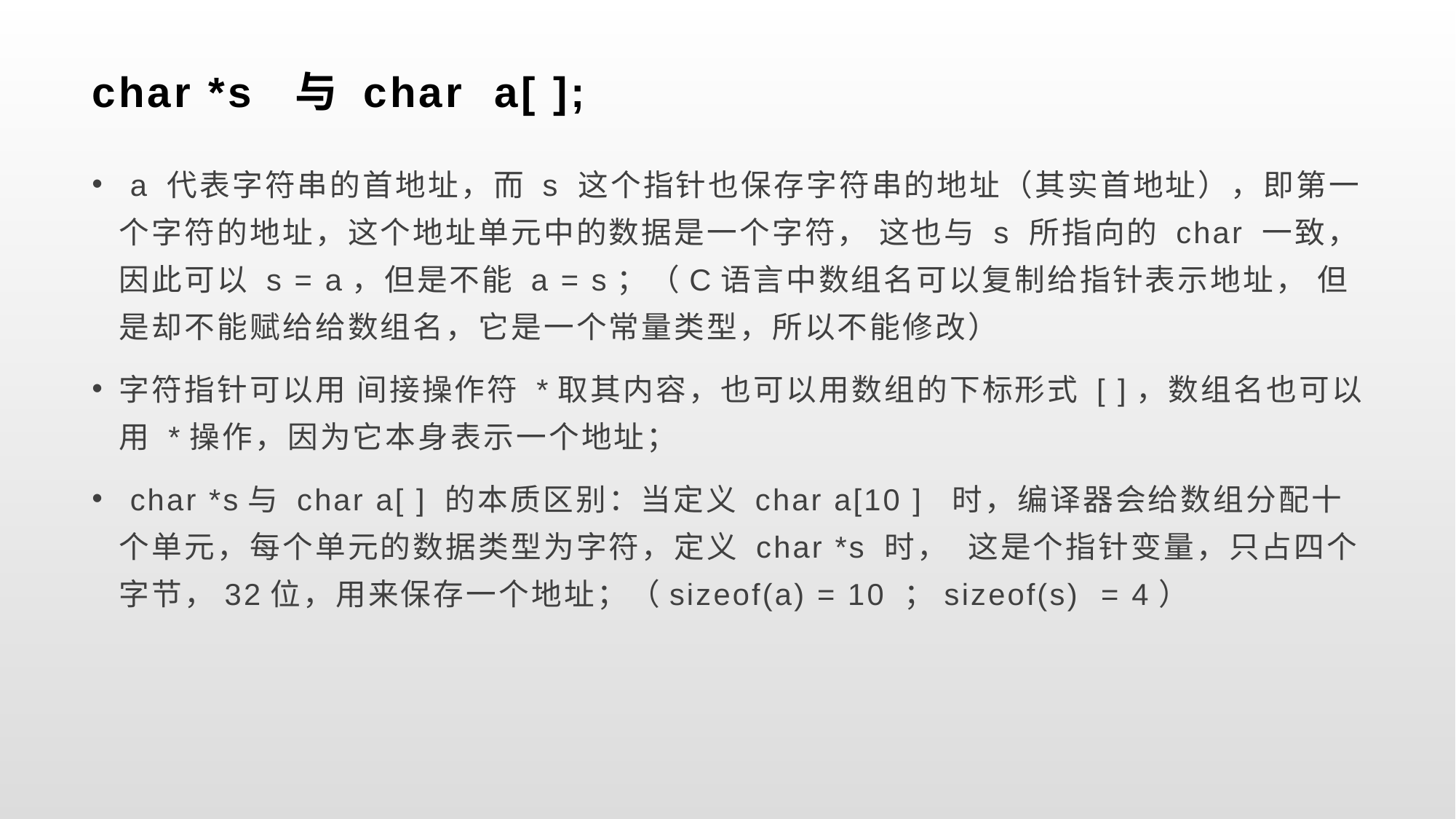

# char *s  与 char  a[ ];
 a 代表字符串的首地址，而 s 这个指针也保存字符串的地址（其实首地址），即第一个字符的地址，这个地址单元中的数据是一个字符， 这也与 s 所指向的 char 一致， 因此可以 s = a，但是不能 a = s；（C语言中数组名可以复制给指针表示地址， 但是却不能赋给给数组名，它是一个常量类型，所以不能修改）
字符指针可以用 间接操作符 *取其内容，也可以用数组的下标形式 [ ]，数组名也可以用 *操作，因为它本身表示一个地址；
 char *s与 char a[ ] 的本质区别：当定义 char a[10 ]  时，编译器会给数组分配十个单元，每个单元的数据类型为字符，定义 char *s 时，  这是个指针变量，只占四个字节，32位，用来保存一个地址；（sizeof(a) = 10 ；sizeof(s)  = 4）